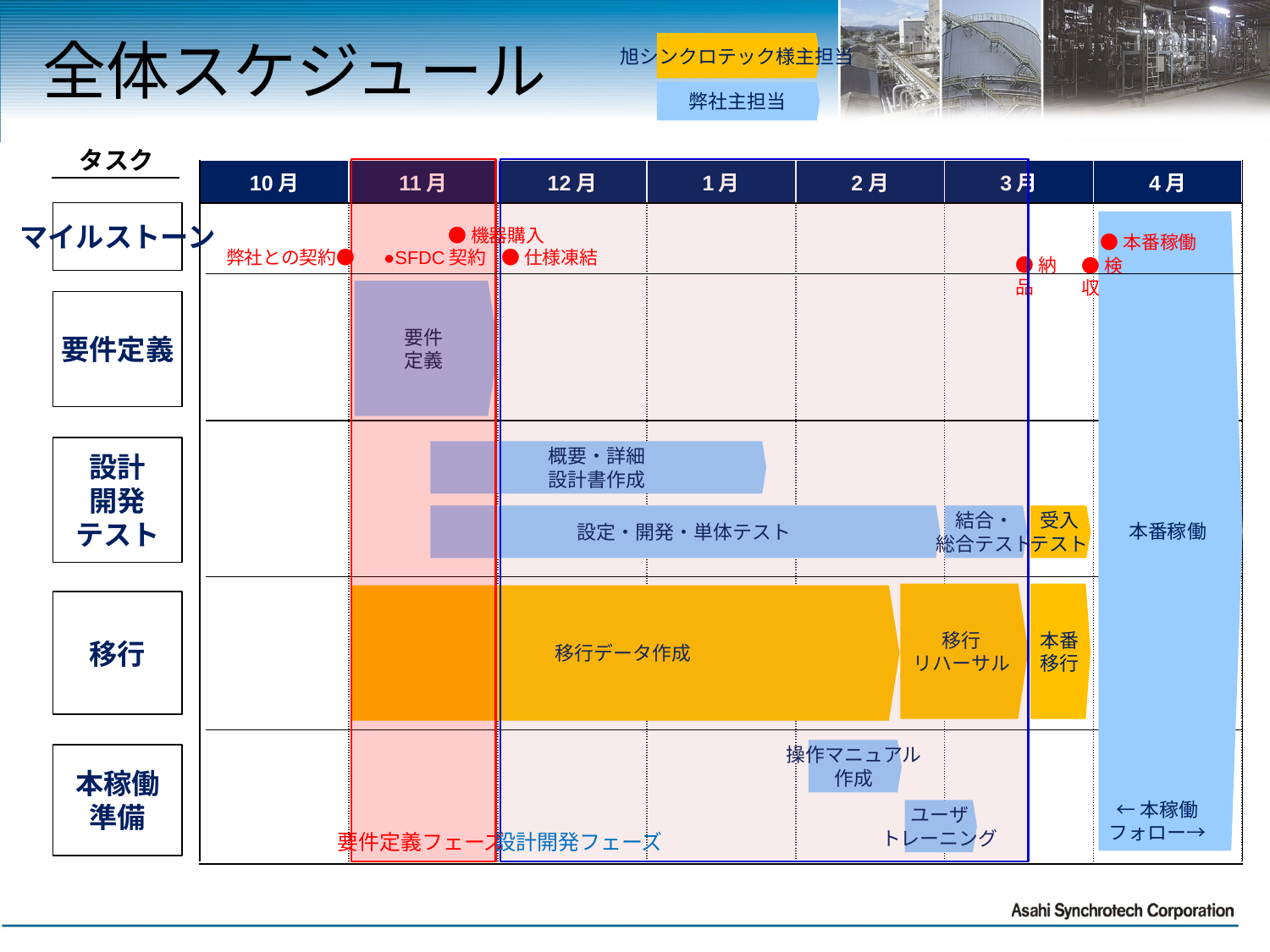

# 全体スケジュール
旭シンクロテック様主担当
弊社主担当
タスク

| 10月 | 11月 | 12月 | 1月 | 2月 | 3月 | 4月 |
| --- | --- | --- | --- | --- | --- | --- |
|  |  |  |  |  |  |  |
マイルストーン
本番稼働
●機器購入
●本番稼働
弊社との契約●
●SFDC契約
●仕様凍結
●納品
●検収
要件
定義
要件定義
設計
開発
テスト
概要・詳細
設計書作成
設定・開発・単体テスト
結合・
総合テスト
受入
テスト
移行
リハーサル
本番
移行
移行データ作成
移行
操作マニュアル
作成
本稼働
準備
←本稼働
フォロー→
ユーザ
トレーニング
要件定義フェーズ
設計開発フェーズ